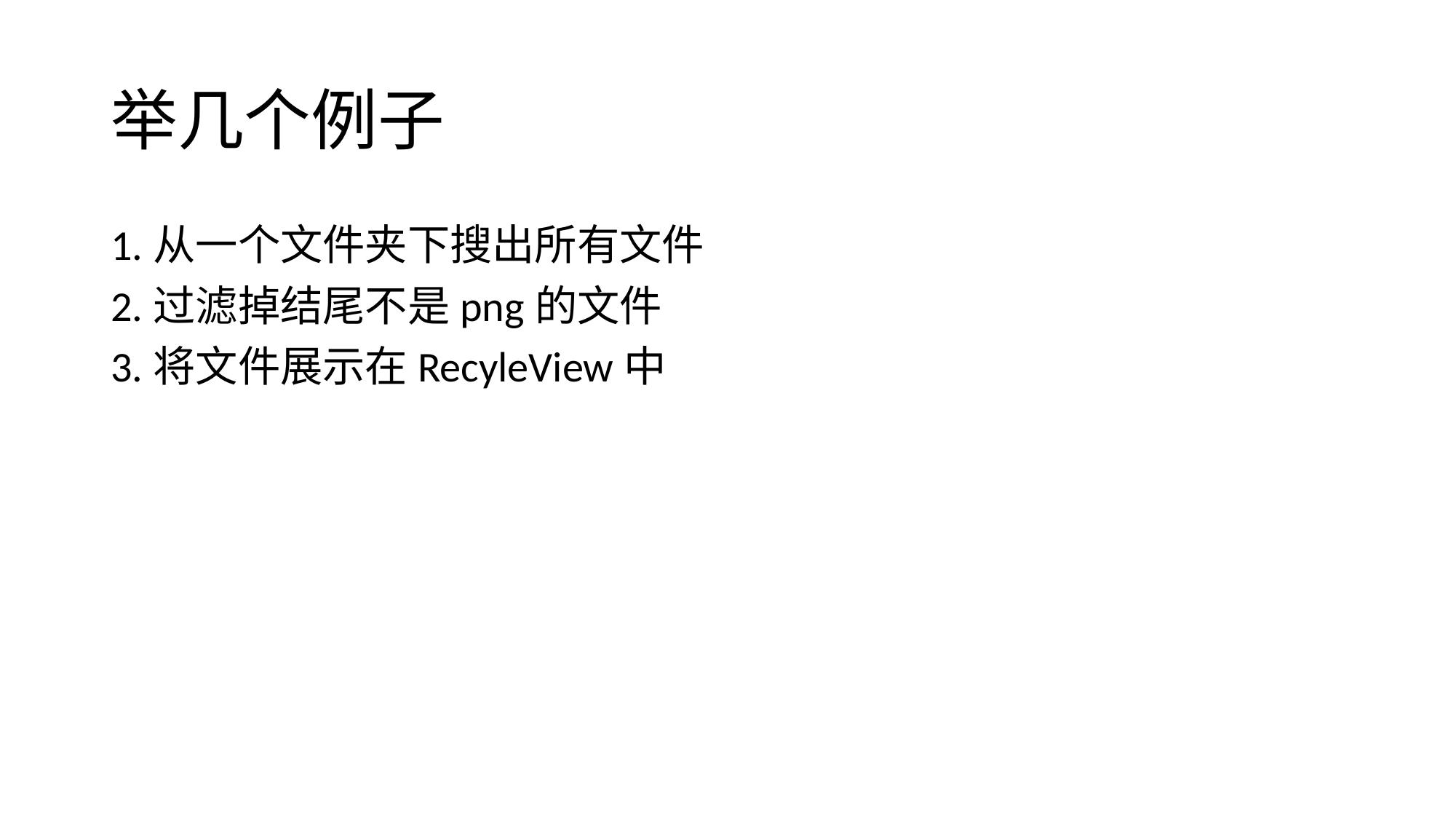

# 举几个例子
1.从一个文件夹下搜出所有文件
2.过滤掉结尾不是png的文件
3.将文件展示在RecyleView中